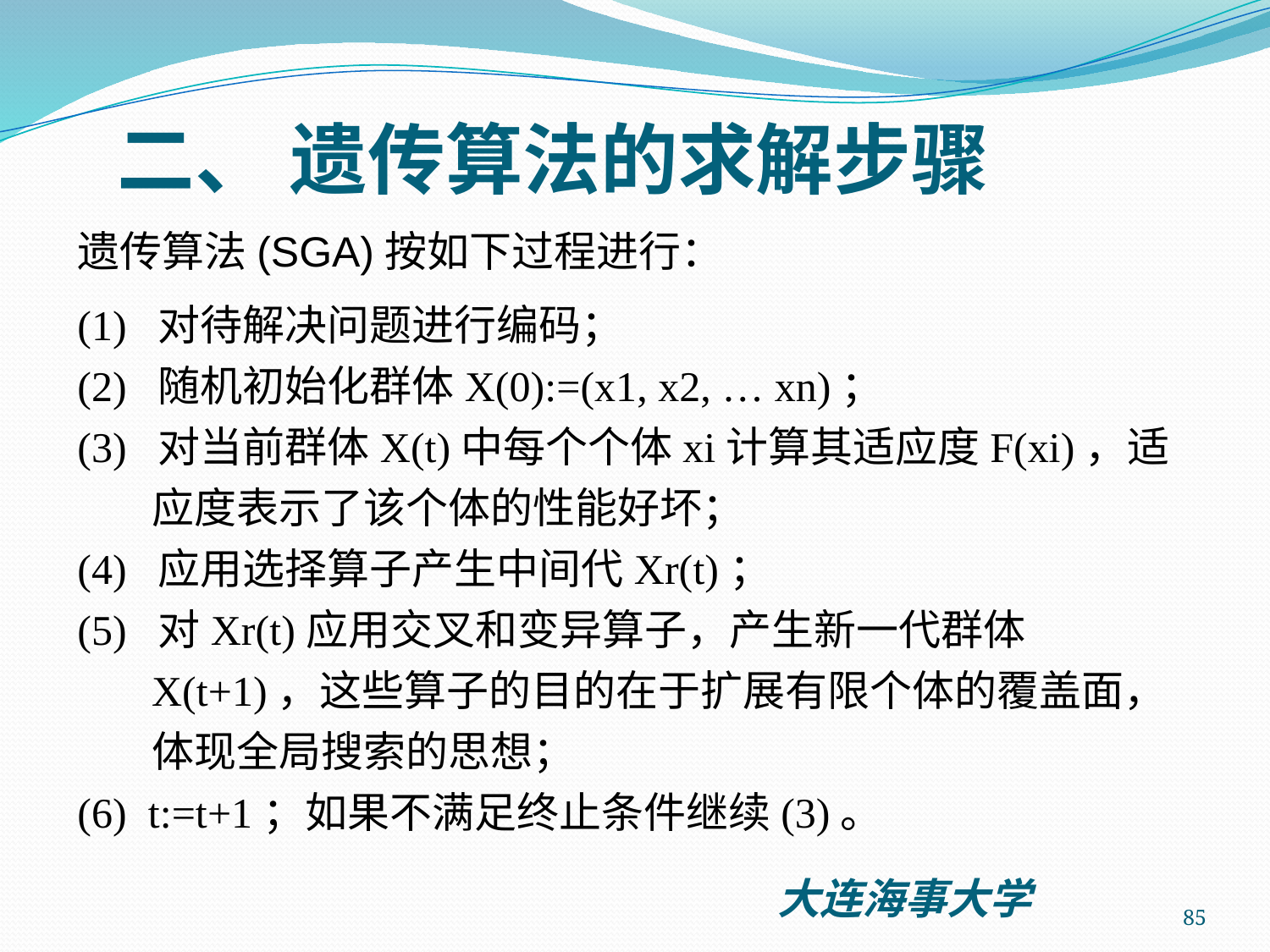

二、 遗传算法的求解步骤
遗传算法(SGA)按如下过程进行：
(1)  对待解决问题进行编码；
(2)  随机初始化群体X(0):=(x1, x2, … xn)；
(3)  对当前群体X(t)中每个个体xi计算其适应度F(xi)，适应度表示了该个体的性能好坏；
(4)  应用选择算子产生中间代Xr(t)；
(5)  对Xr(t)应用交叉和变异算子，产生新一代群体X(t+1)，这些算子的目的在于扩展有限个体的覆盖面，体现全局搜索的思想；
(6)  t:=t+1；如果不满足终止条件继续(3)。

85